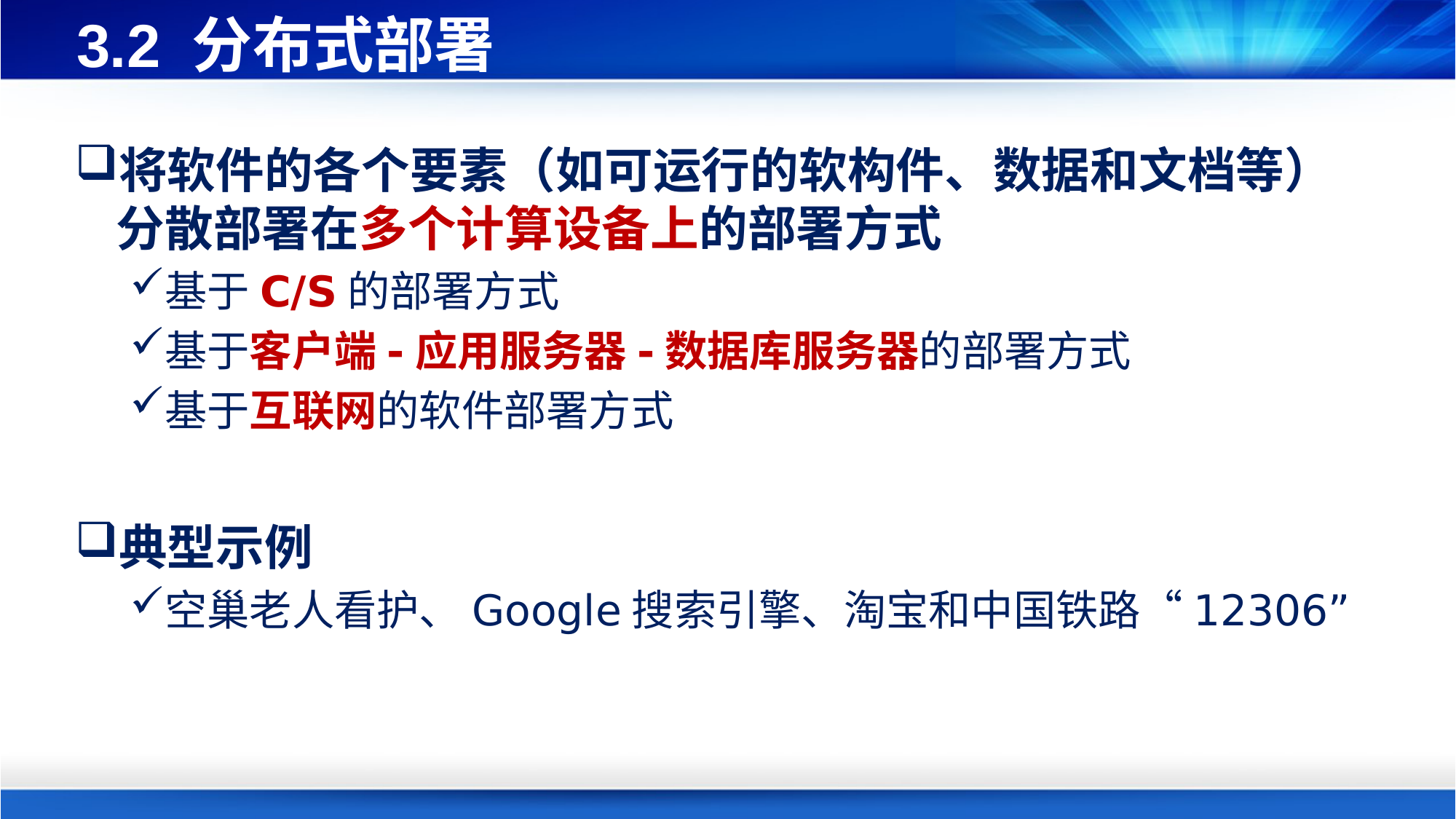

# 3.2 分布式部署
将软件的各个要素（如可运行的软构件、数据和文档等）分散部署在多个计算设备上的部署方式
基于C/S的部署方式
基于客户端-应用服务器-数据库服务器的部署方式
基于互联网的软件部署方式

典型示例
空巢老人看护、Google搜索引擎、淘宝和中国铁路“12306”